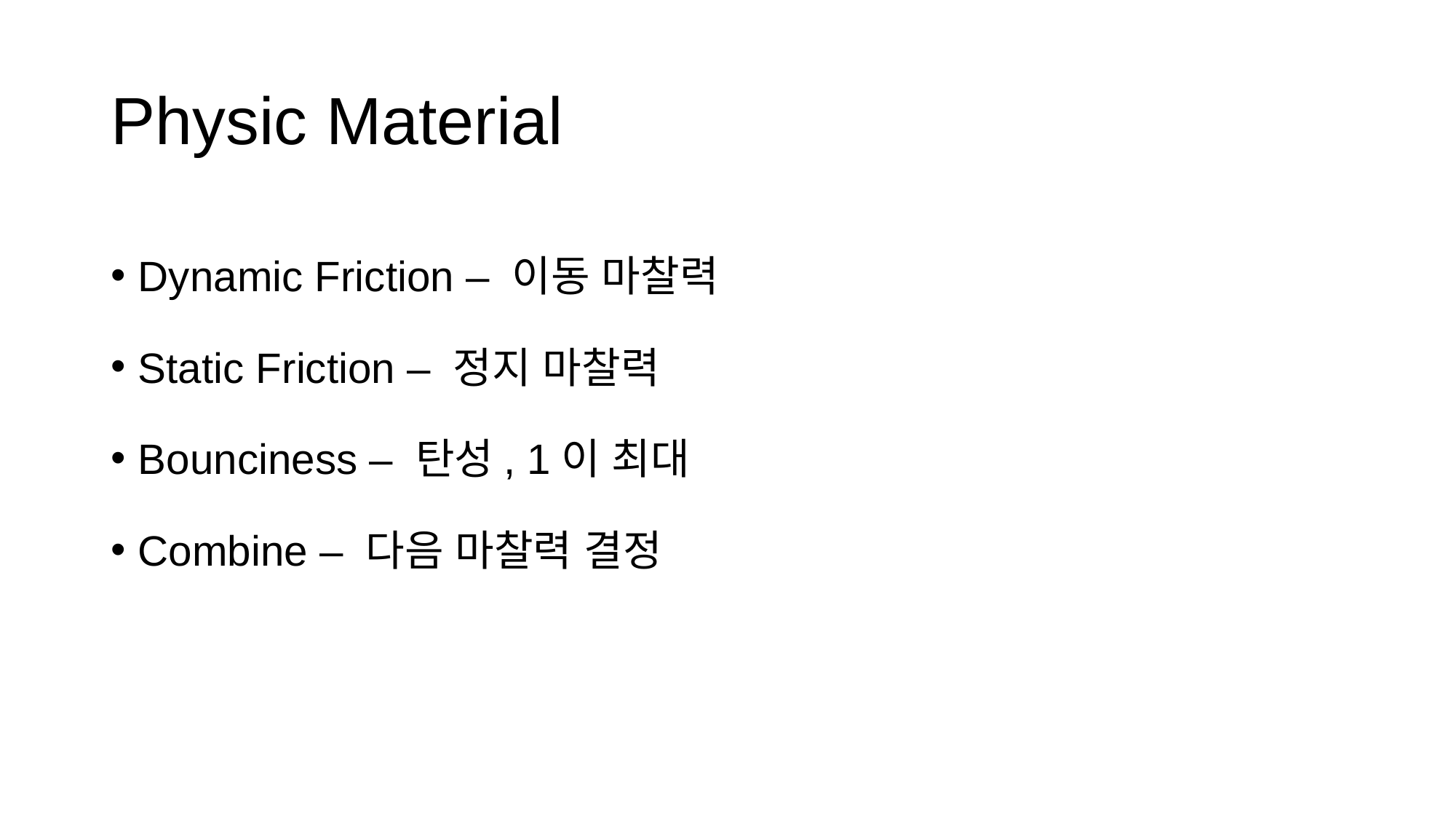

# Physic Material
Dynamic Friction – 이동 마찰력
Static Friction – 정지 마찰력
Bounciness – 탄성, 1이 최대
Combine – 다음 마찰력 결정